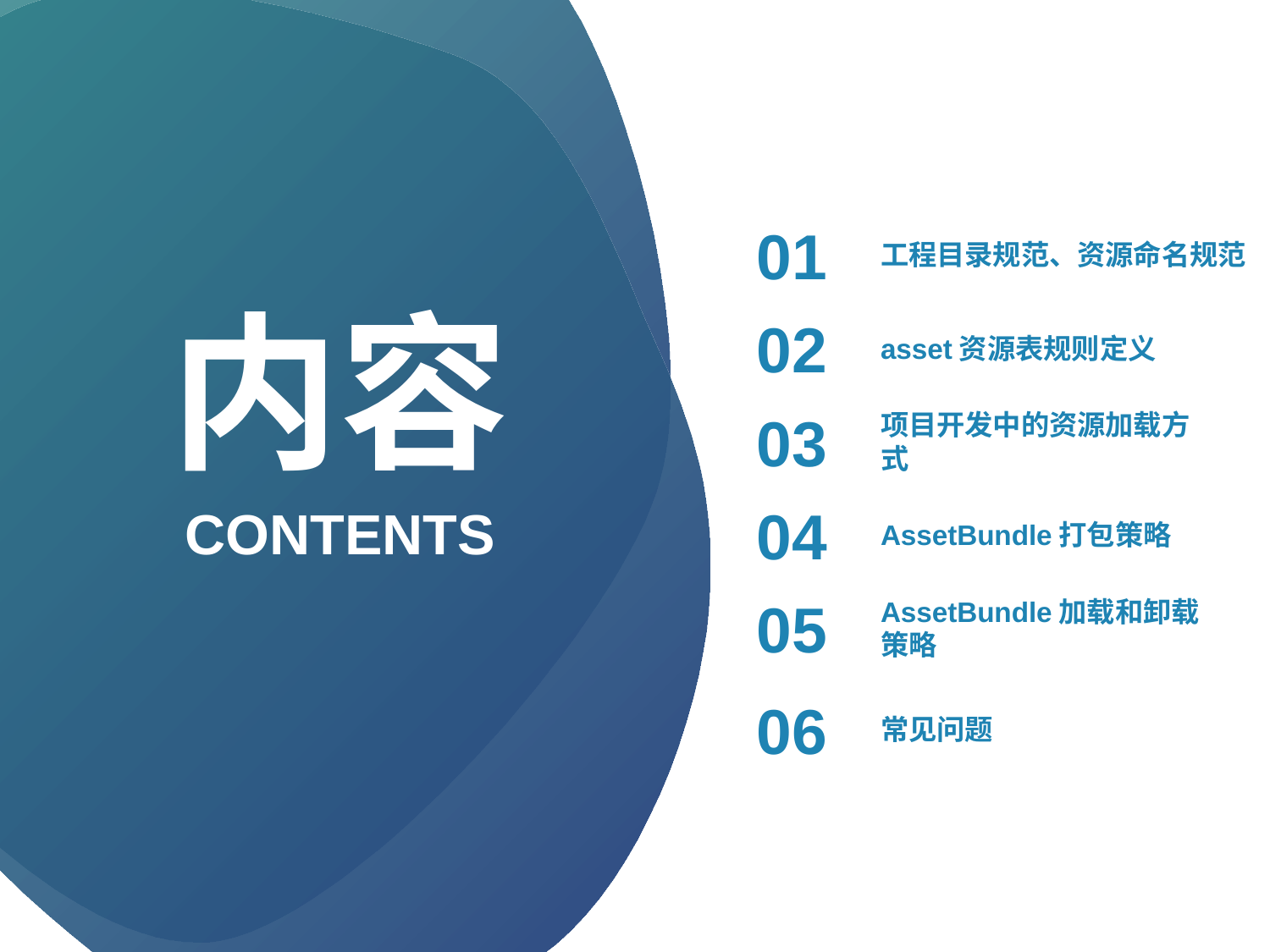

01
工程目录规范、资源命名规范
内容
02
asset资源表规则定义
03
项目开发中的资源加载方式
CONTENTS
AssetBundle打包策略
04
05
AssetBundle加载和卸载策略
06
常见问题